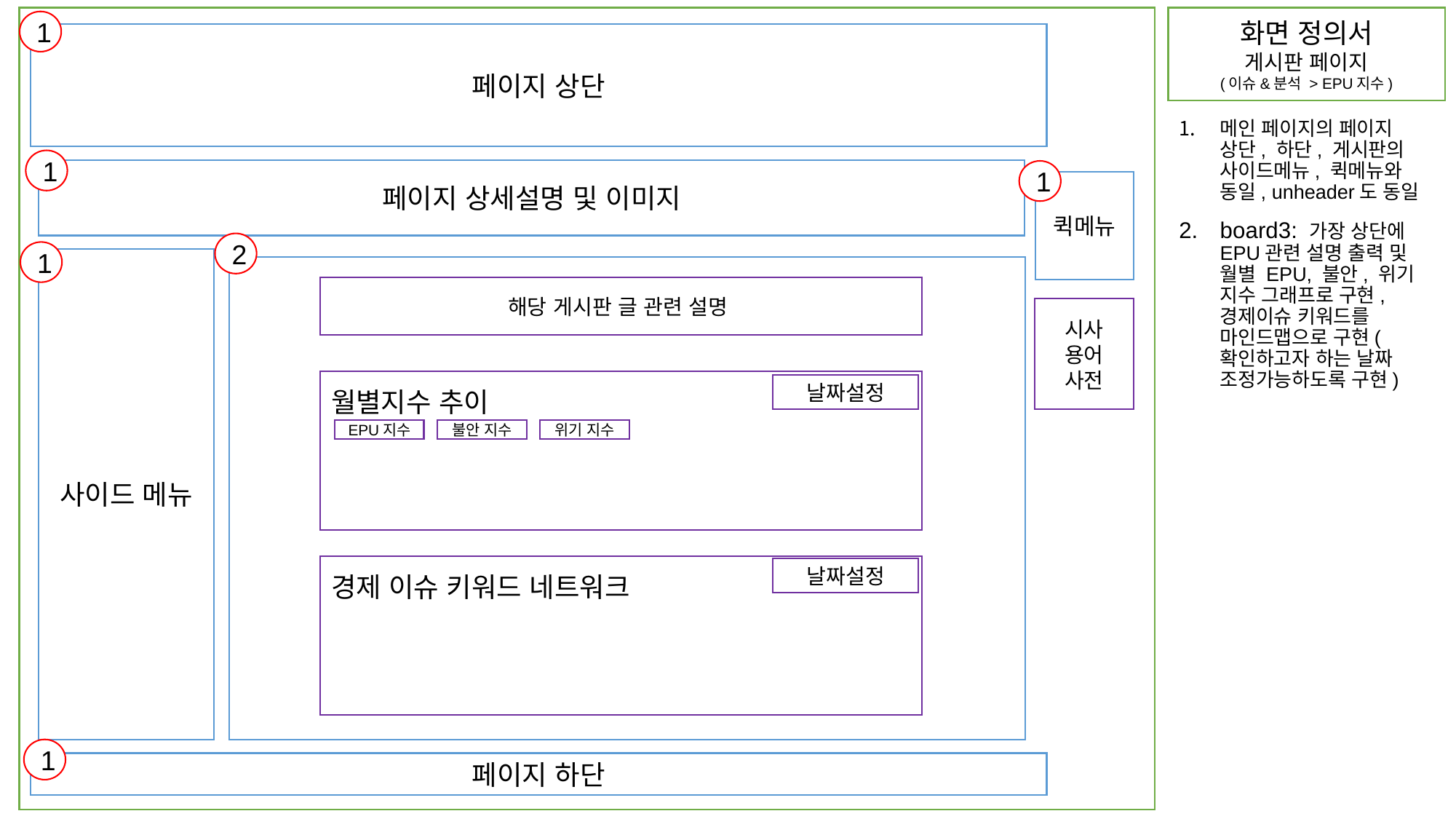

화면 정의서
게시판 페이지
(이슈&분석 > EPU지수)
1
페이지 상단
메인 페이지의 페이지 상단, 하단, 게시판의 사이드메뉴, 퀵메뉴와 동일, unheader도 동일
board3: 가장 상단에 EPU관련 설명 출력 및 월별 EPU, 불안, 위기 지수 그래프로 구현, 경제이슈 키워드를 마인드맵으로 구현(확인하고자 하는 날짜 조정가능하도록 구현)

1
페이지 상세설명 및 이미지
1
퀵메뉴
2
1
사이드 메뉴

해당 게시판 글 관련 설명
시사 용어 사전
월별지수 추이

날짜설정
EPU지수
불안 지수
위기 지수
경제 이슈 키워드 네트워크

날짜설정
1
페이지 하단